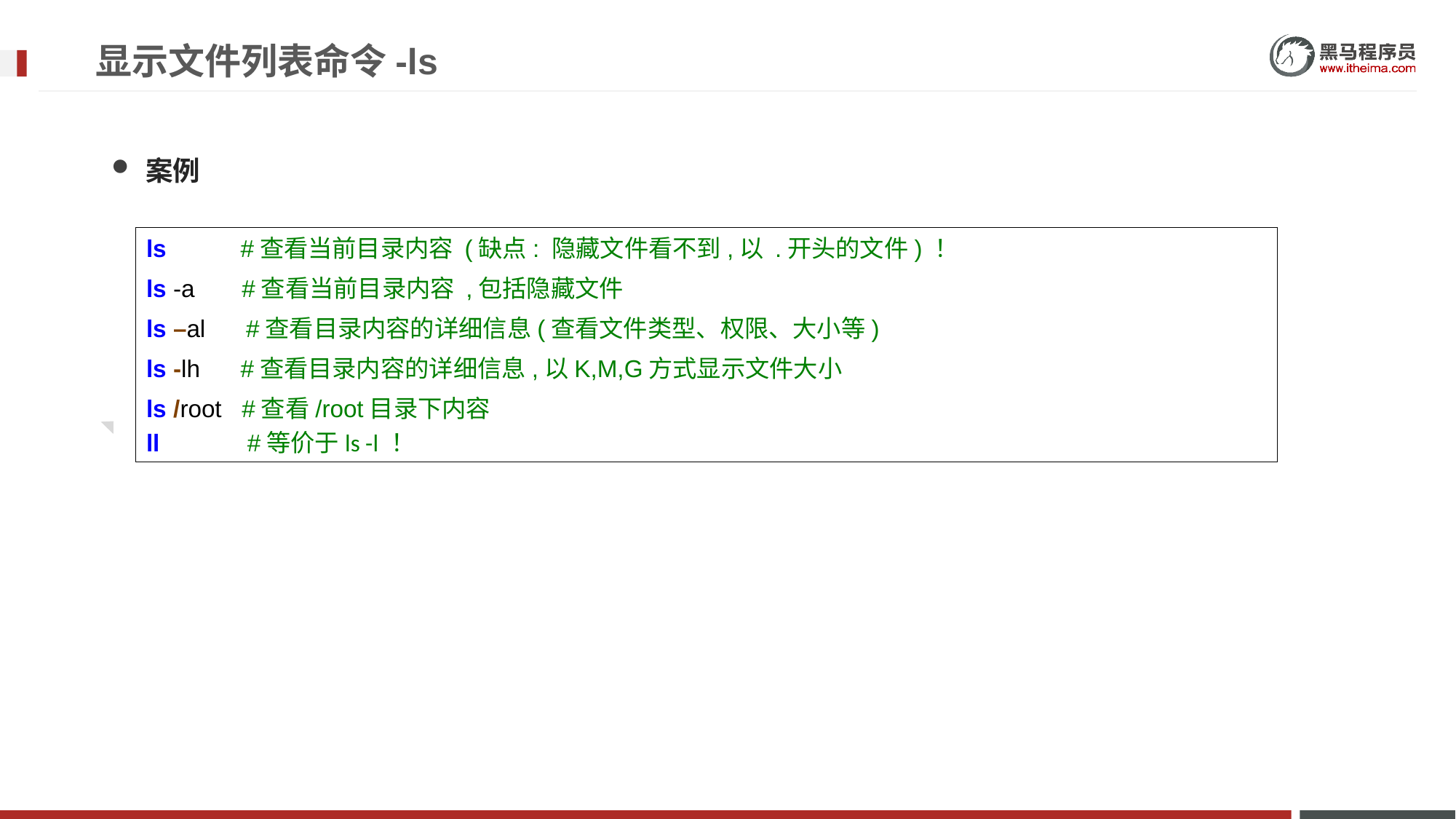

# 显示文件列表命令-ls
案例
ls           #查看当前目录内容 (缺点: 隐藏文件看不到,以 .开头的文件) ！
ls -a       #查看当前目录内容 ,包括隐藏文件
ls –al      #查看目录内容的详细信息(查看文件类型、权限、大小等)
ls -lh      #查看目录内容的详细信息,以K,M,G方式显示文件大小
ls /root   #查看/root目录下内容
ll             #等价于ls -l ！